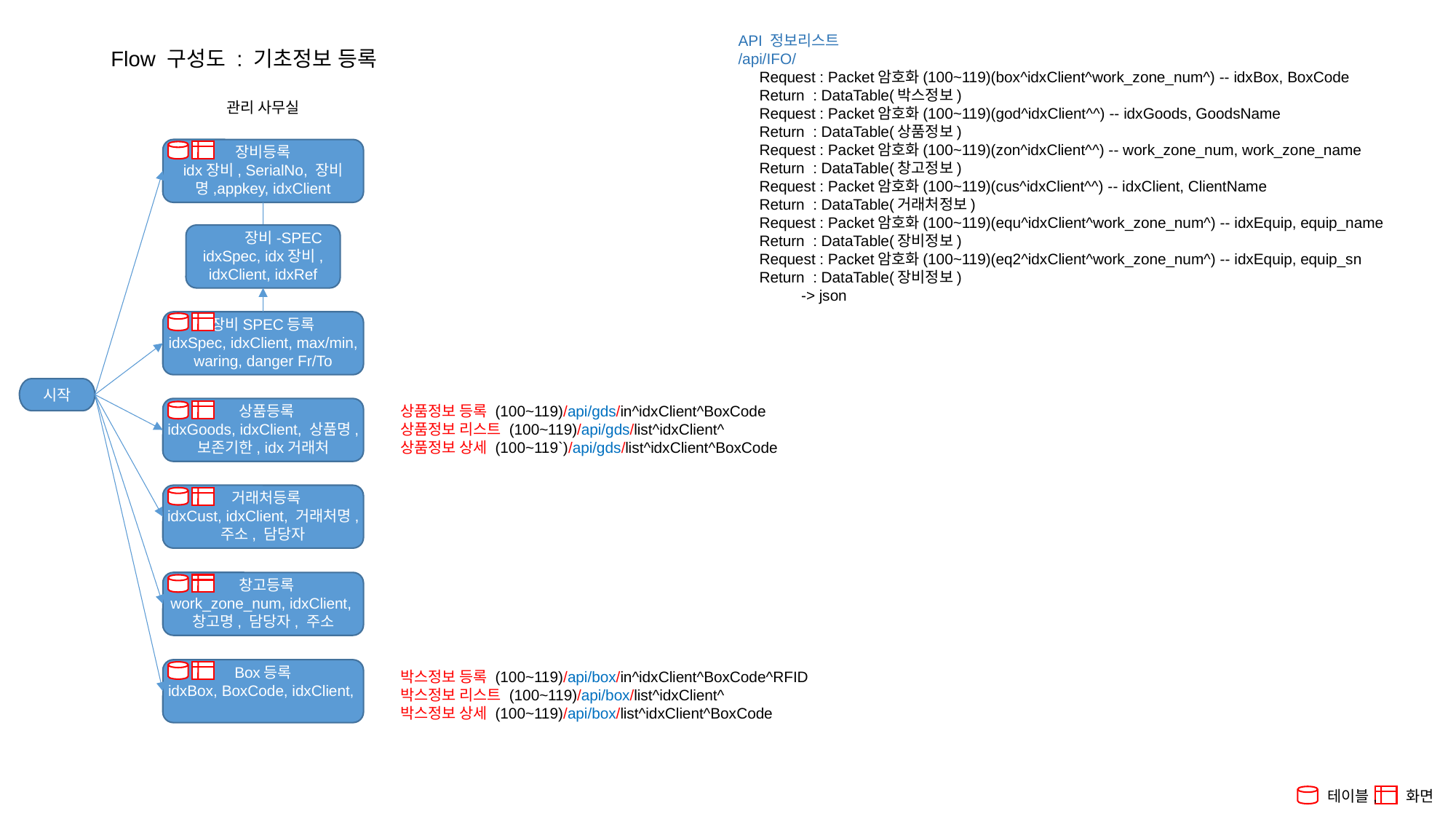

API 정보리스트
/api/IFO/
     Request : Packet암호화(100~119)(box^idxClient^work_zone_num^) -- idxBox, BoxCode
     Return  : DataTable(박스정보)
     Request : Packet암호화(100~119)(god^idxClient^^) -- idxGoods, GoodsName
     Return  : DataTable(상품정보)
     Request : Packet암호화(100~119)(zon^idxClient^^) -- work_zone_num, work_zone_name
     Return  : DataTable(창고정보)
     Request : Packet암호화(100~119)(cus^idxClient^^) -- idxClient, ClientName
     Return  : DataTable(거래처정보)
     Request : Packet암호화(100~119)(equ^idxClient^work_zone_num^) -- idxEquip, equip_name
     Return  : DataTable(장비정보)
     Request : Packet암호화(100~119)(eq2^idxClient^work_zone_num^) -- idxEquip, equip_sn
     Return  : DataTable(장비정보)
               -> json
# Flow 구성도 : 기초정보 등록
관리 사무실
장비등록
idx장비, SerialNo, 장비명,appkey, idxClient

         장비-SPEC
idxSpec, idx장비, idxClient, idxRef

장비SPEC등록
idxSpec, idxClient, max/min, waring, danger Fr/To

시작
 상품등록
idxGoods, idxClient, 상품명, 보존기한, idx거래처

상품정보 등록 (100~119)/api/gds/in^idxClient^BoxCode
상품정보 리스트 (100~119)/api/gds/list^idxClient^
상품정보 상세 (100~119`)/api/gds/list^idxClient^BoxCode
 거래처등록
idxCust, idxClient, 거래처명, 주소, 담당자

 창고등록
work_zone_num, idxClient,  창고명, 담당자, 주소

Box등록
idxBox, BoxCode, idxClient,

박스정보 등록 (100~119)/api/box/in^idxClient^BoxCode^RFID
박스정보 리스트 (100~119)/api/box/list^idxClient^
박스정보 상세 (100~119)/api/box/list^idxClient^BoxCode

테이블,      화면